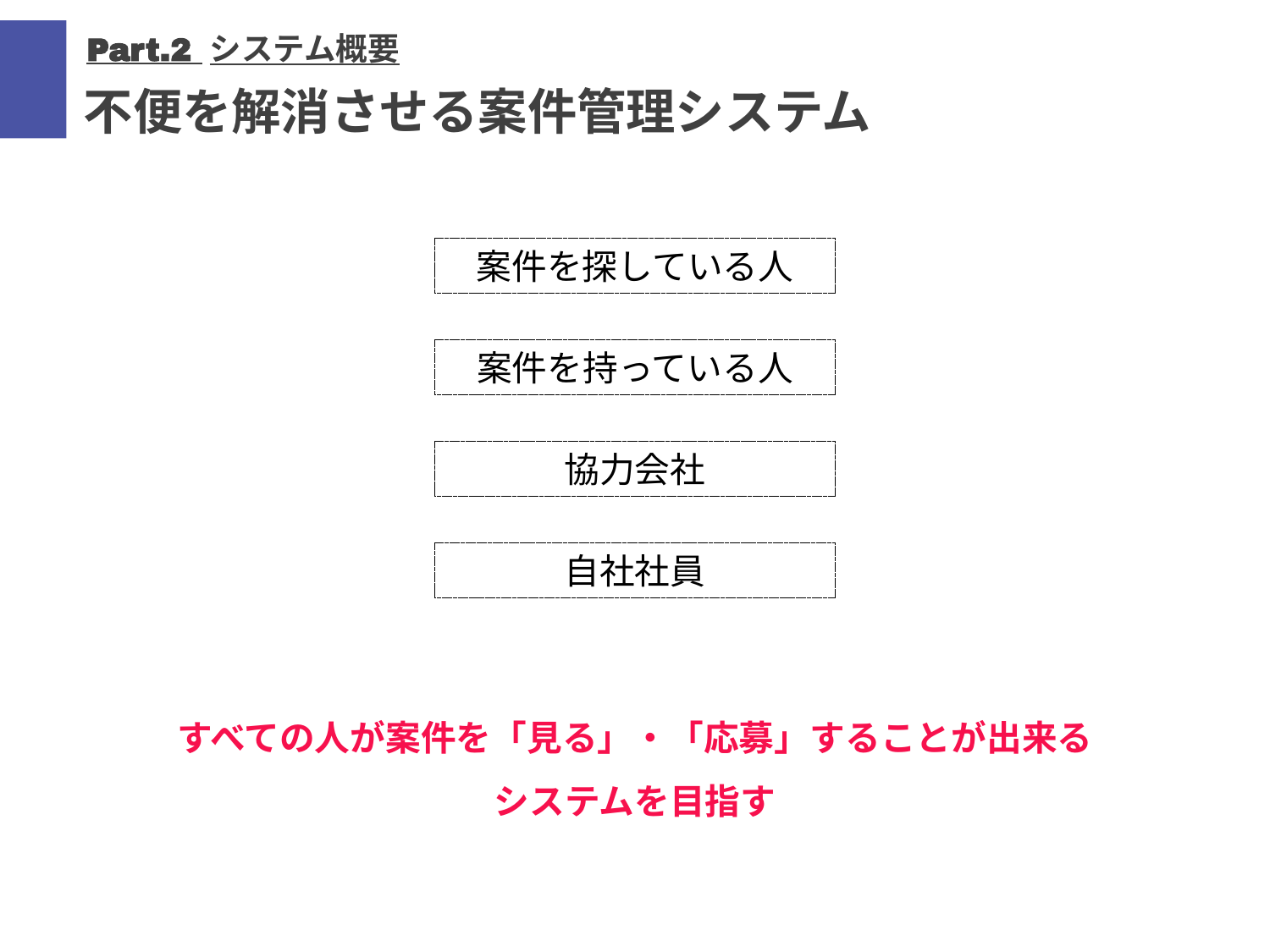

Part.2 システム概要
不便を解消させる案件管理システム
案件を探している人
案件を持っている人
協力会社
自社社員
すべての人が案件を「見る」・「応募」することが出来る
システムを目指す